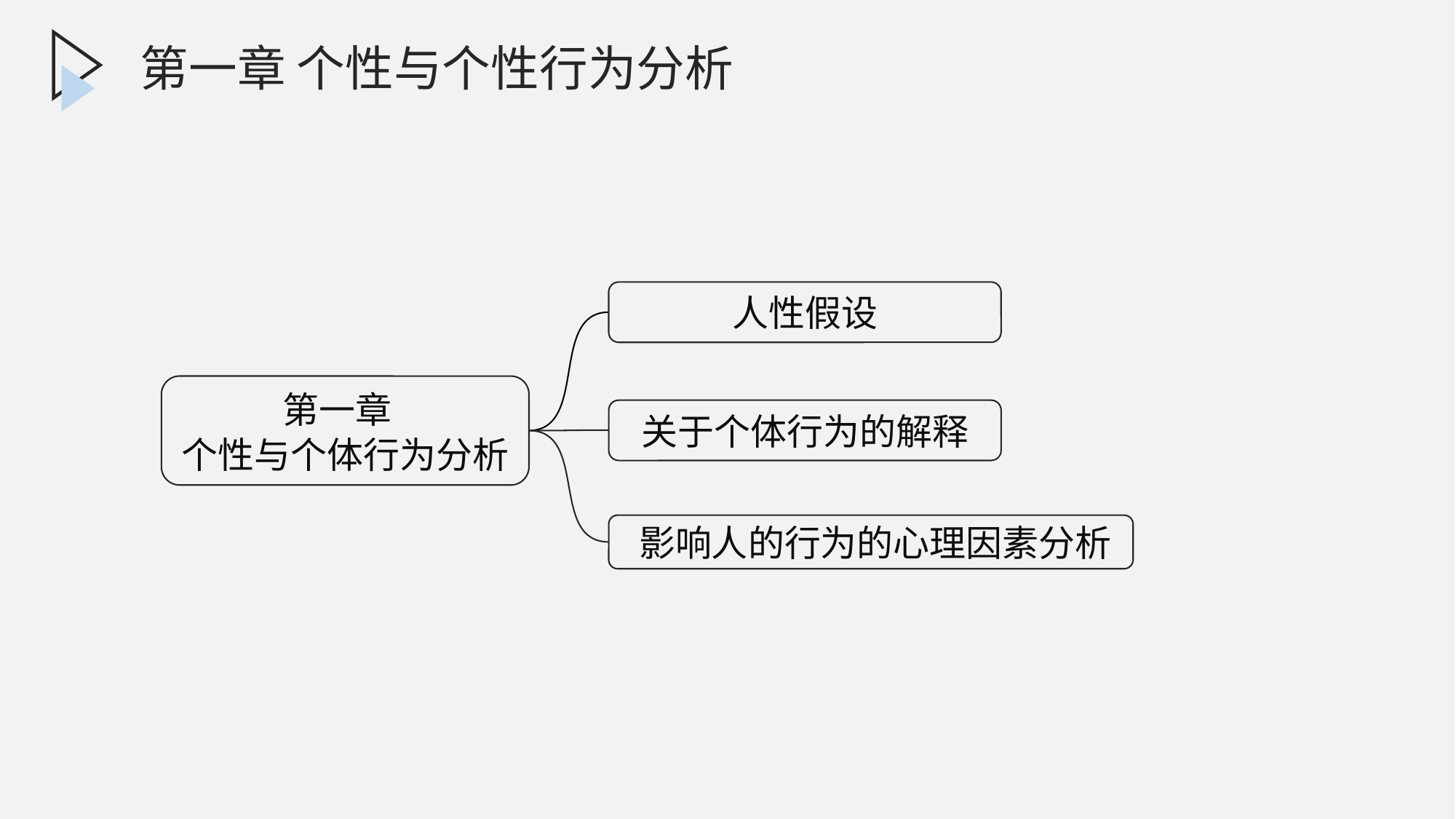

第一章 个性与个性行为分析
人性假设
第一章
个性与个体行为分析
关于个体行为的解释
 影响人的行为的心理因素分析